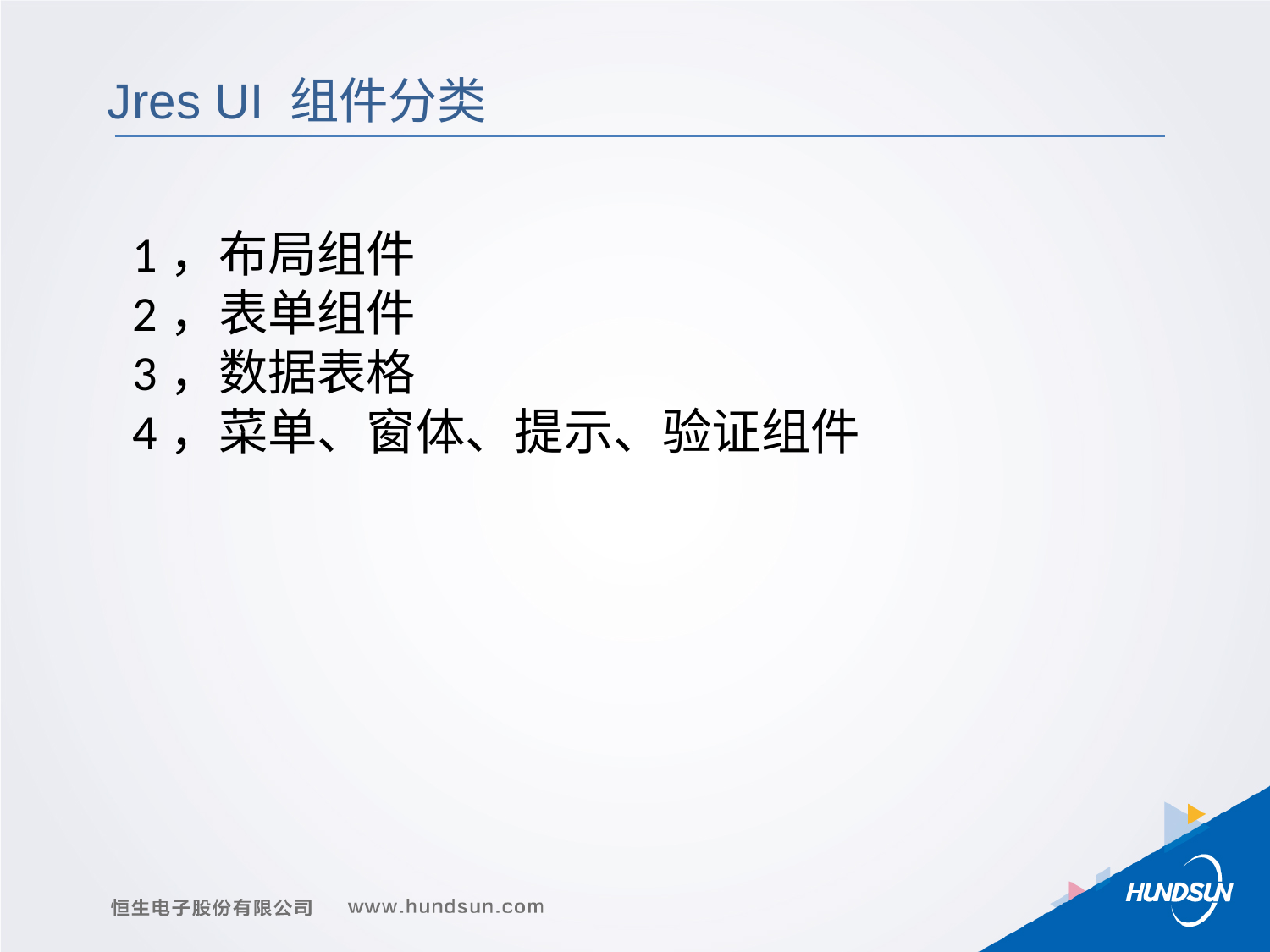

Jres UI 组件分类
1，布局组件
2，表单组件
3，数据表格
4，菜单、窗体、提示、验证组件